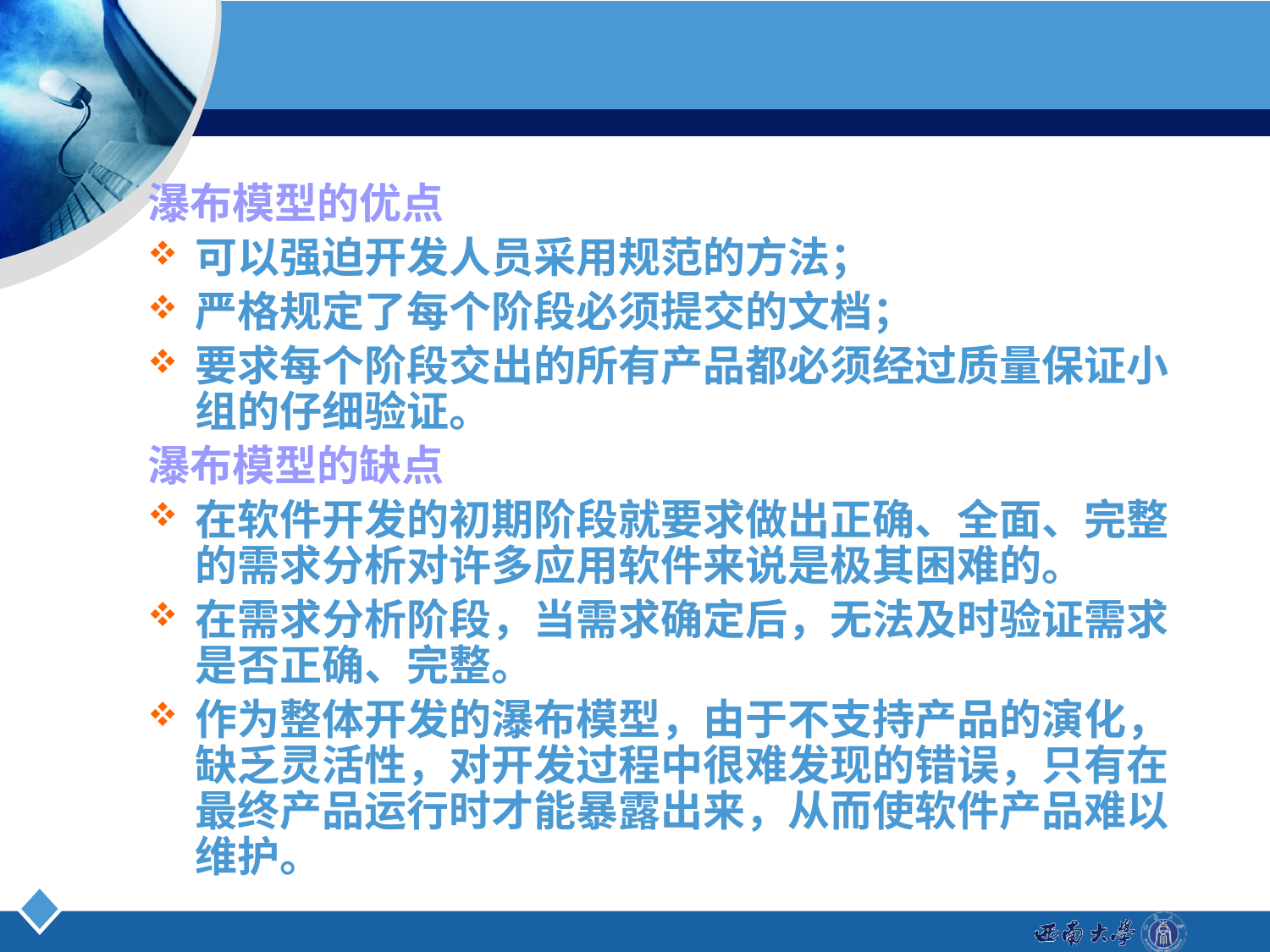

瀑布模型的优点
可以强迫开发人员采用规范的方法；
严格规定了每个阶段必须提交的文档；
要求每个阶段交出的所有产品都必须经过质量保证小组的仔细验证。
瀑布模型的缺点
在软件开发的初期阶段就要求做出正确、全面、完整的需求分析对许多应用软件来说是极其困难的。
在需求分析阶段，当需求确定后，无法及时验证需求是否正确、完整。
作为整体开发的瀑布模型，由于不支持产品的演化，缺乏灵活性，对开发过程中很难发现的错误，只有在最终产品运行时才能暴露出来，从而使软件产品难以维护。